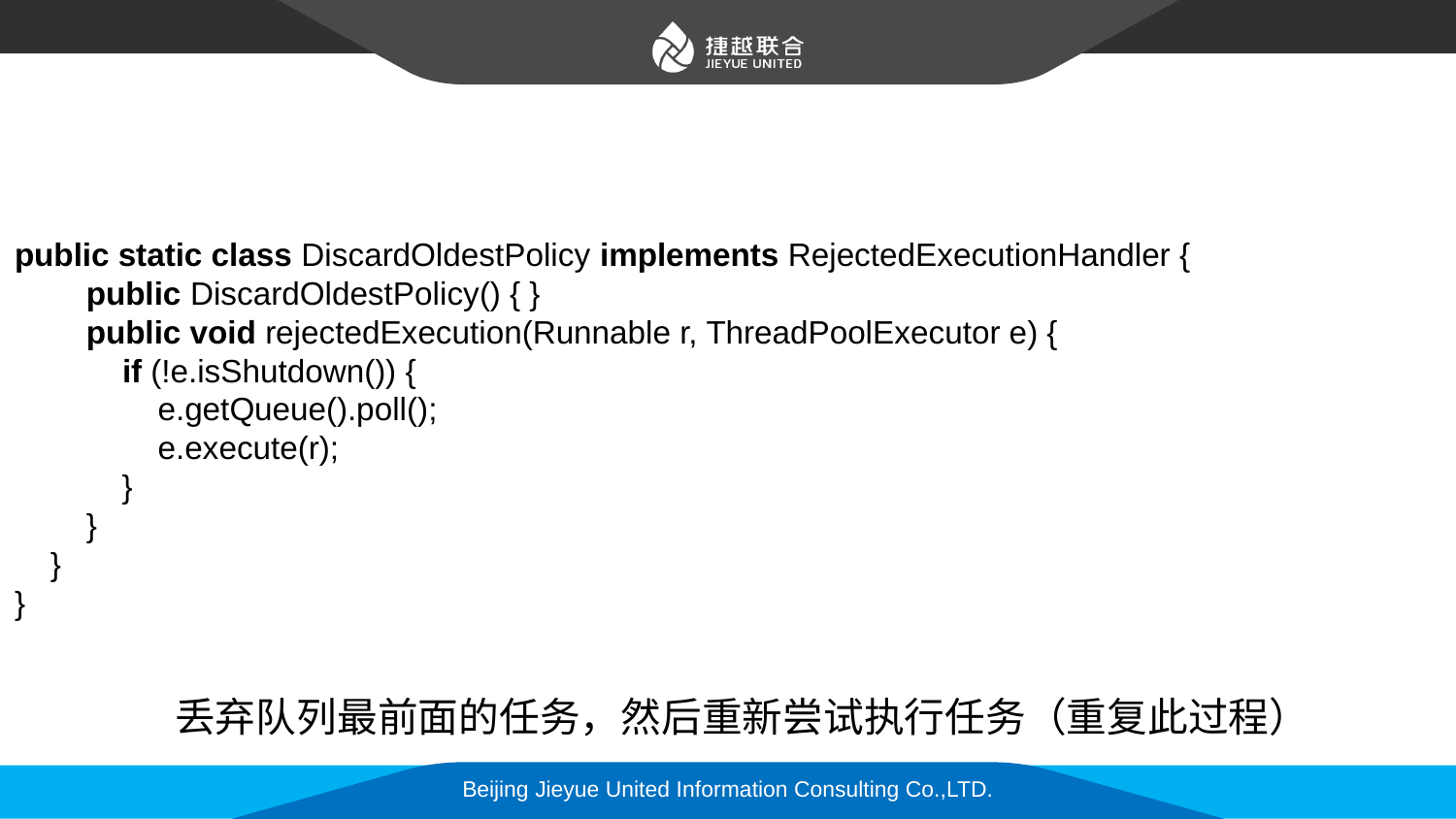

public static class DiscardOldestPolicy implements RejectedExecutionHandler {
        public DiscardOldestPolicy() { }
        public void rejectedExecution(Runnable r, ThreadPoolExecutor e) {
            if (!e.isShutdown()) {
                e.getQueue().poll();
                e.execute(r);
            }
        }
    }
}
丢弃队列最前面的任务，然后重新尝试执行任务（重复此过程）